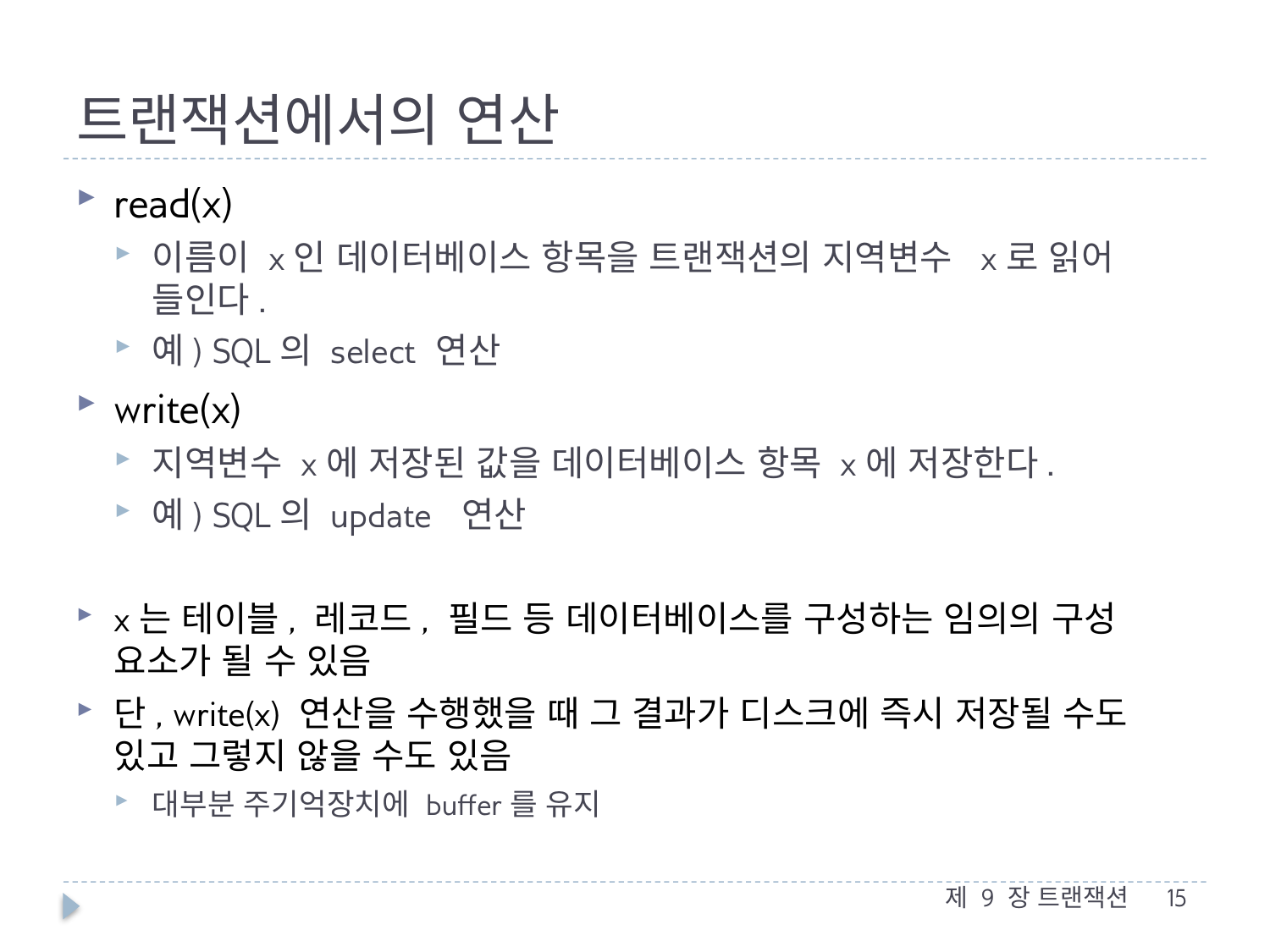

# 트랜잭션에서의 연산
read(x)
이름이 x인 데이터베이스 항목을 트랜잭션의 지역변수  x로 읽어 들인다.
예) SQL의 select 연산
write(x)
지역변수 x에 저장된 값을 데이터베이스 항목 x에 저장한다.
예) SQL의 update  연산

x는 테이블, 레코드, 필드 등 데이터베이스를 구성하는 임의의 구성 요소가 될 수 있음
단, write(x) 연산을 수행했을 때 그 결과가 디스크에 즉시 저장될 수도 있고 그렇지 않을 수도 있음
대부분 주기억장치에 buffer를 유지
제 9 장 트랜잭션
15